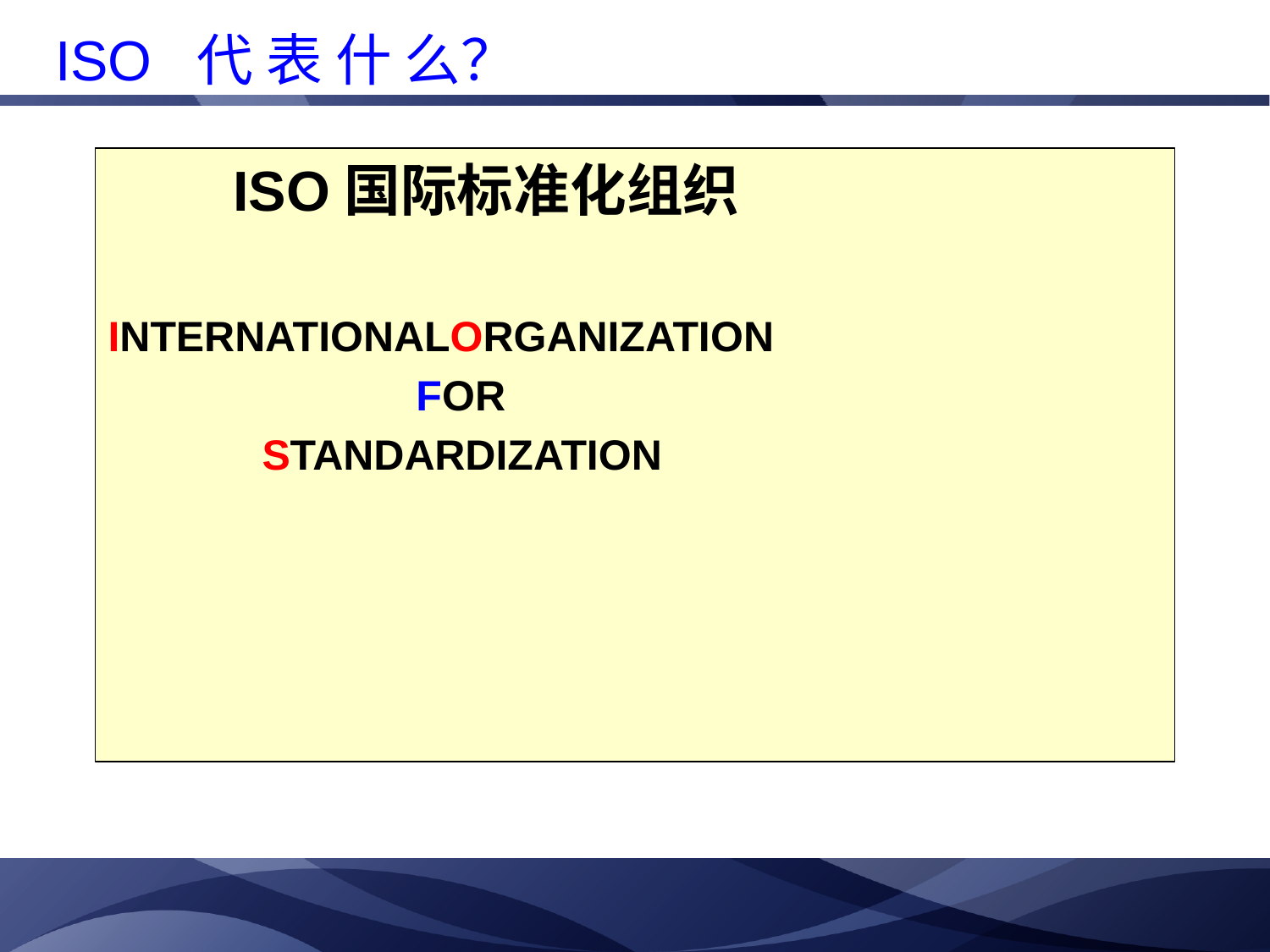

# ISO  代 表 什 么？
        ISO国际标准化组织

INTERNATIONALORGANIZATION
                          FOR
             STANDARDIZATION